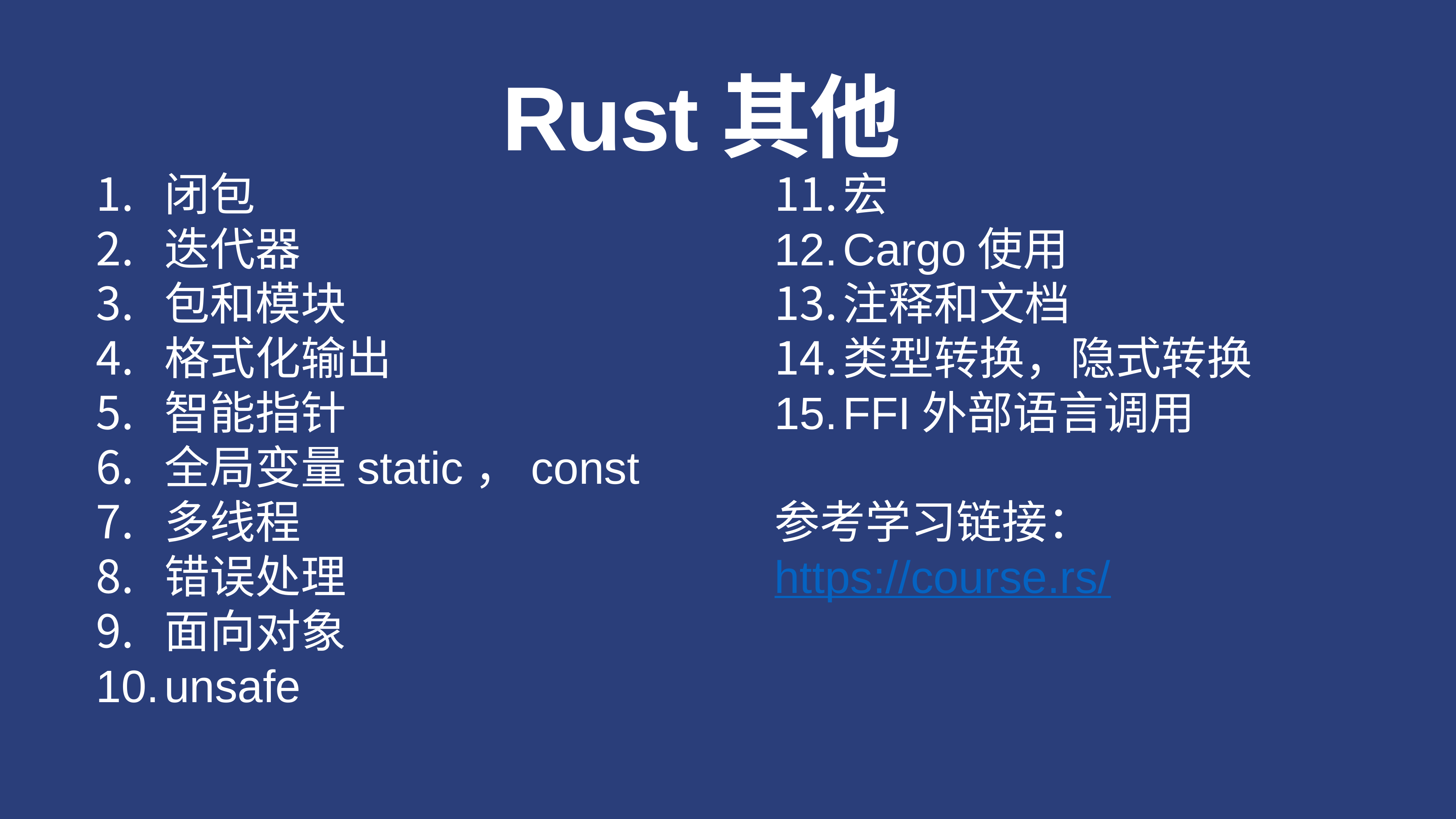

Rust其他
闭包
迭代器
包和模块
格式化输出
智能指针
全局变量static，const
多线程
错误处理
面向对象
unsafe

宏
Cargo使用
注释和文档
类型转换，隐式转换
FFI外部语言调用

参考学习链接：https://course.rs/